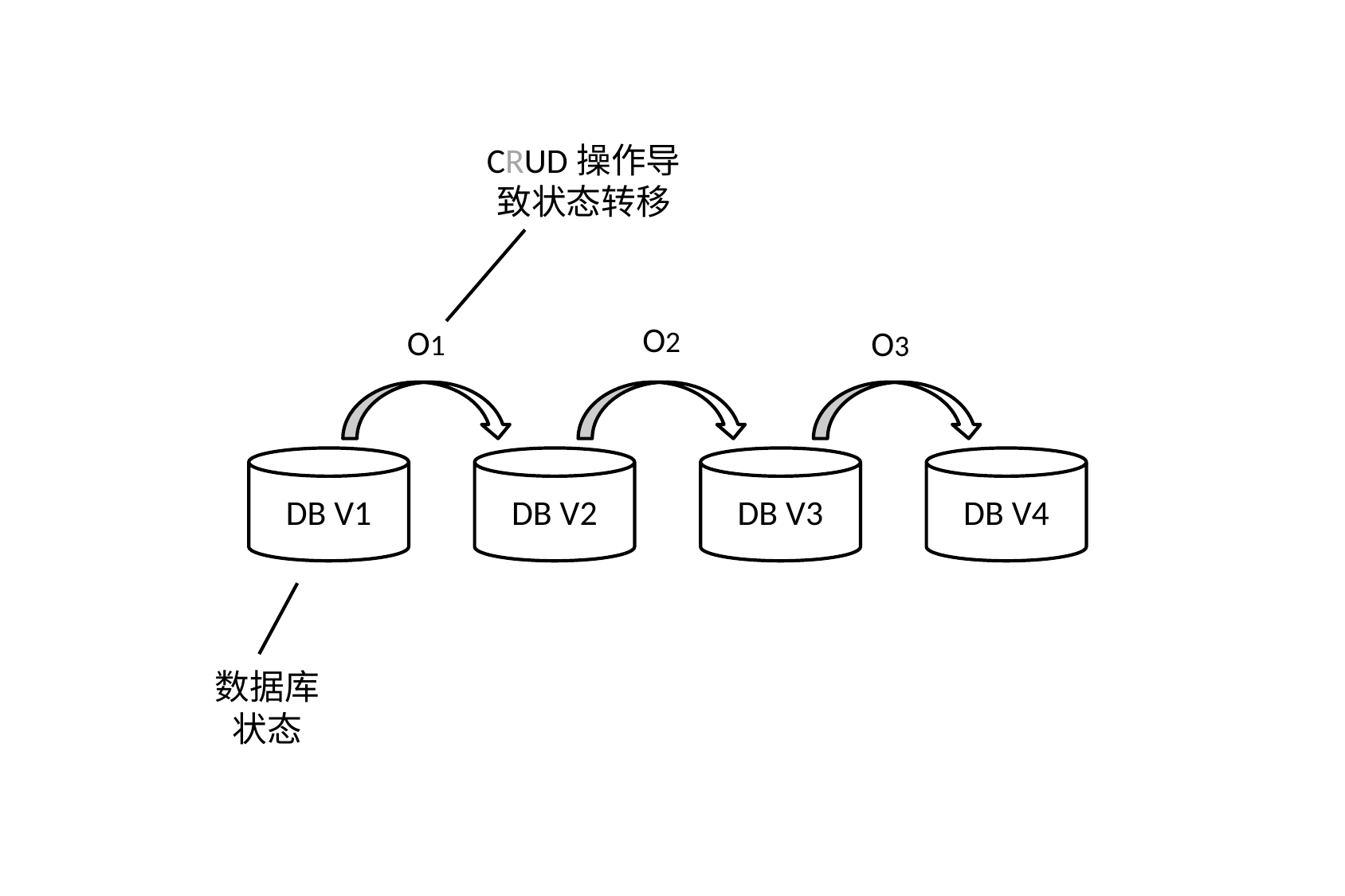

CRUD操作导致状态转移
O2
O1
O3

DB V1
DB V2
DB V3
DB V4
数据库状态